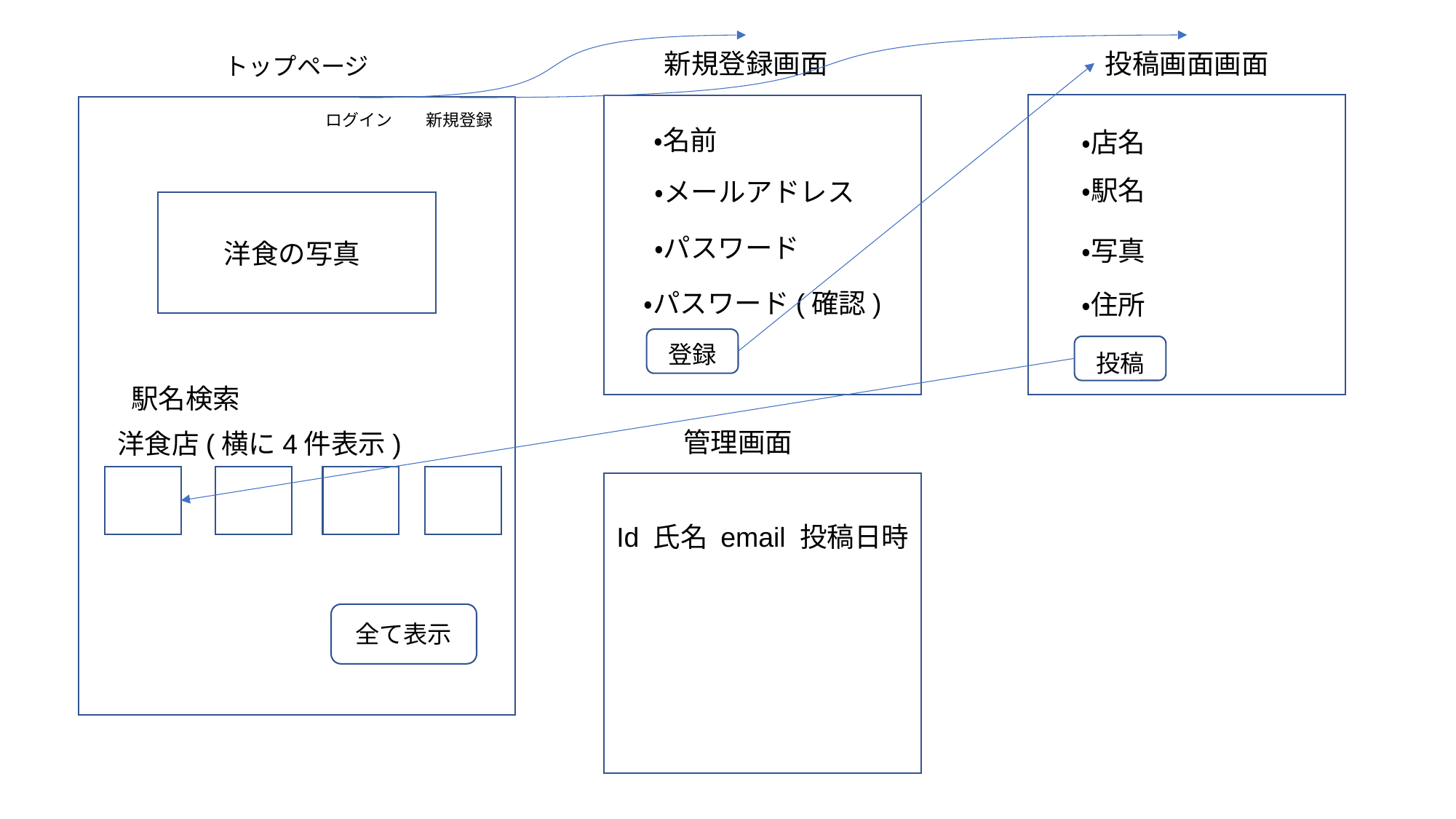

新規登録画面
投稿画面画面
トップページ

ログイン
新規登録
・名前
・店名
・駅名
・メールアドレス

・パスワード
・写真
洋食の写真
・パスワード(確認)
・住所

登録

投稿
駅名検索
管理画面
洋食店(横に4件表示)

Id 氏名 email 投稿日時

全て表示